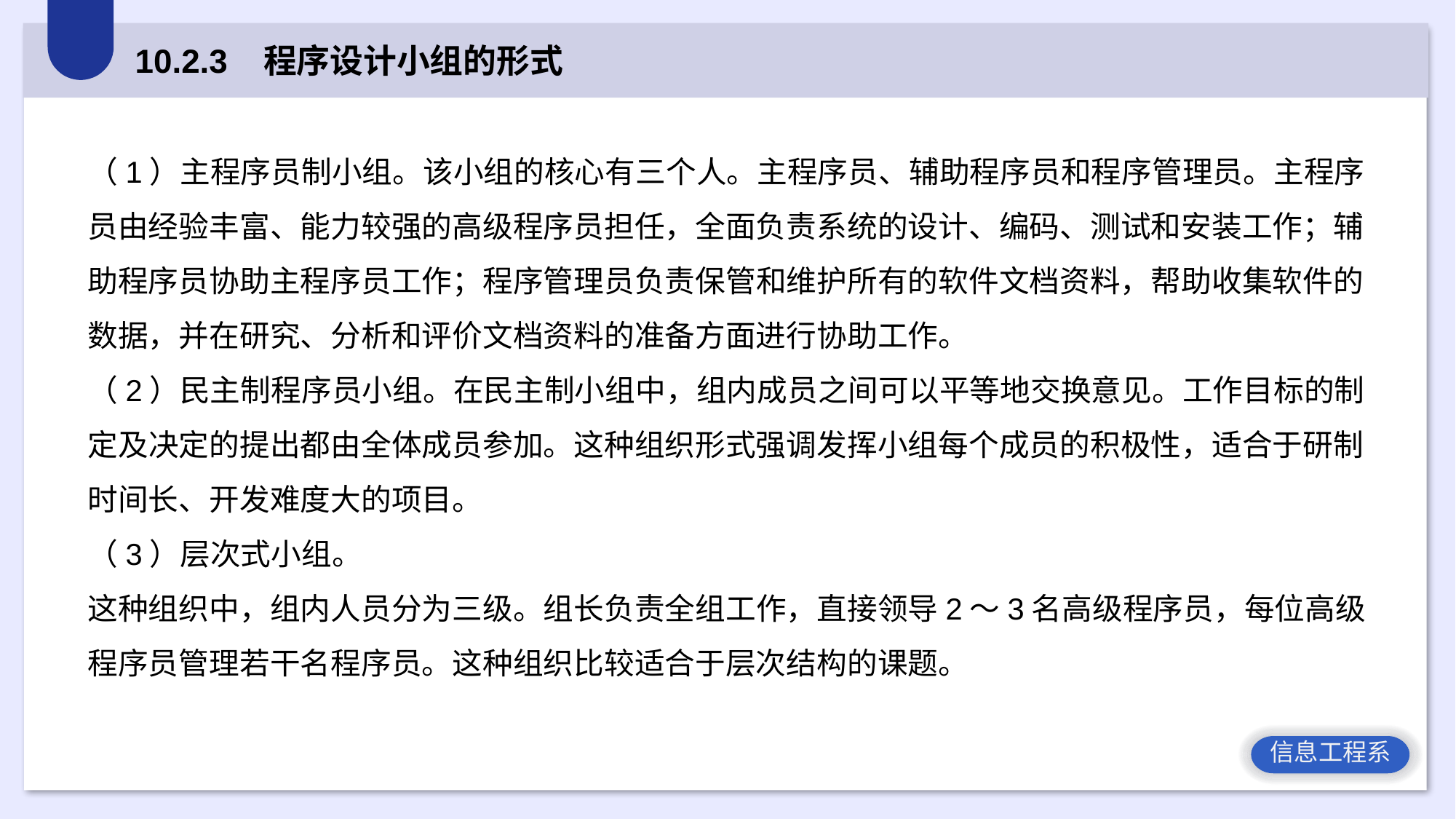

10.2.3   程序设计小组的形式
（1）主程序员制小组。该小组的核心有三个人。主程序员、辅助程序员和程序管理员。主程序员由经验丰富、能力较强的高级程序员担任，全面负责系统的设计、编码、测试和安装工作；辅助程序员协助主程序员工作；程序管理员负责保管和维护所有的软件文档资料，帮助收集软件的数据，并在研究、分析和评价文档资料的准备方面进行协助工作。
（2）民主制程序员小组。在民主制小组中，组内成员之间可以平等地交换意见。工作目标的制定及决定的提出都由全体成员参加。这种组织形式强调发挥小组每个成员的积极性，适合于研制时间长、开发难度大的项目。
（3）层次式小组。
这种组织中，组内人员分为三级。组长负责全组工作，直接领导2～3名高级程序员，每位高级程序员管理若干名程序员。这种组织比较适合于层次结构的课题。